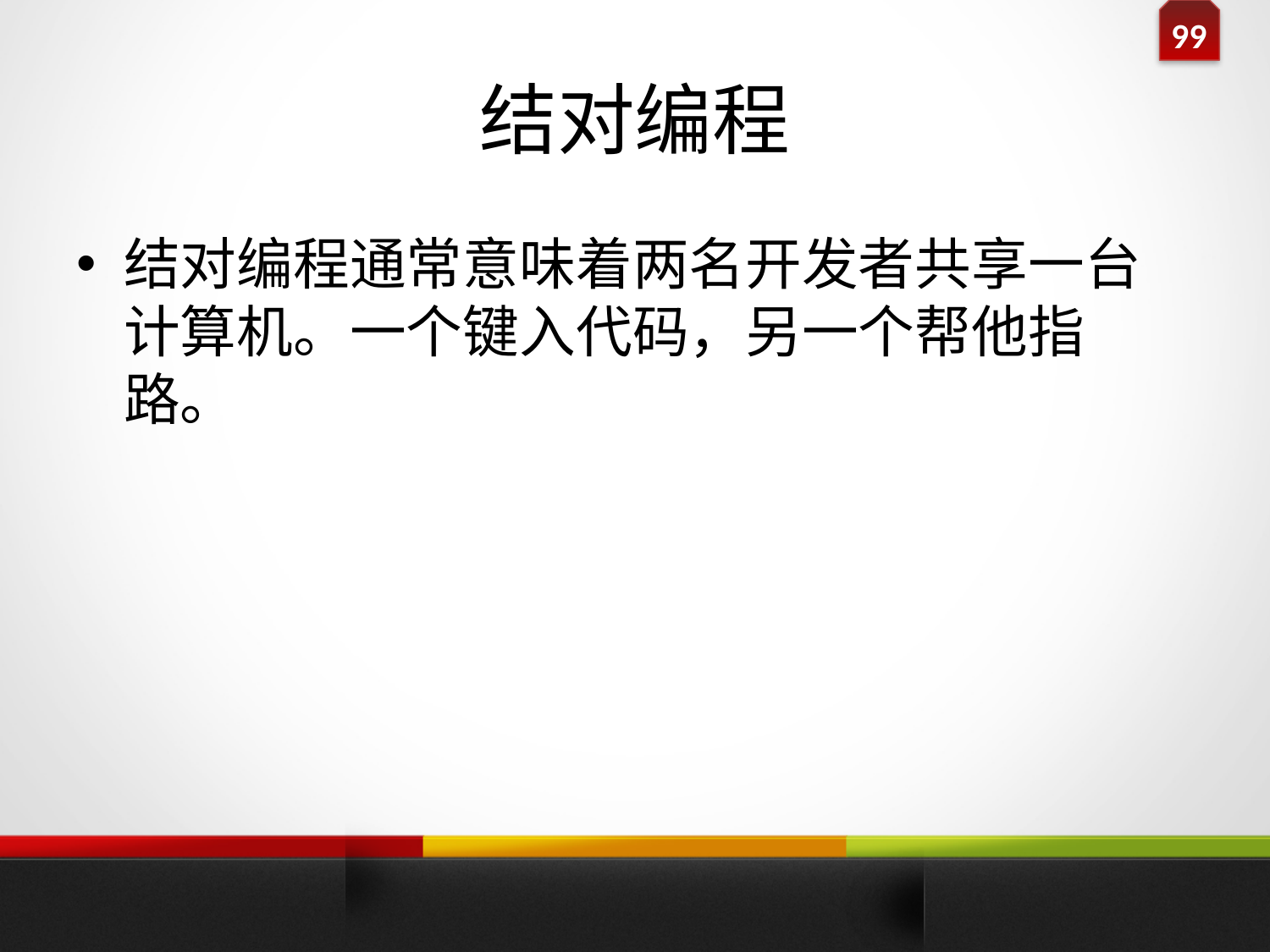

# 结对编程
结对编程通常意味着两名开发者共享一台计算机。一个键入代码，另一个帮他指路。

99